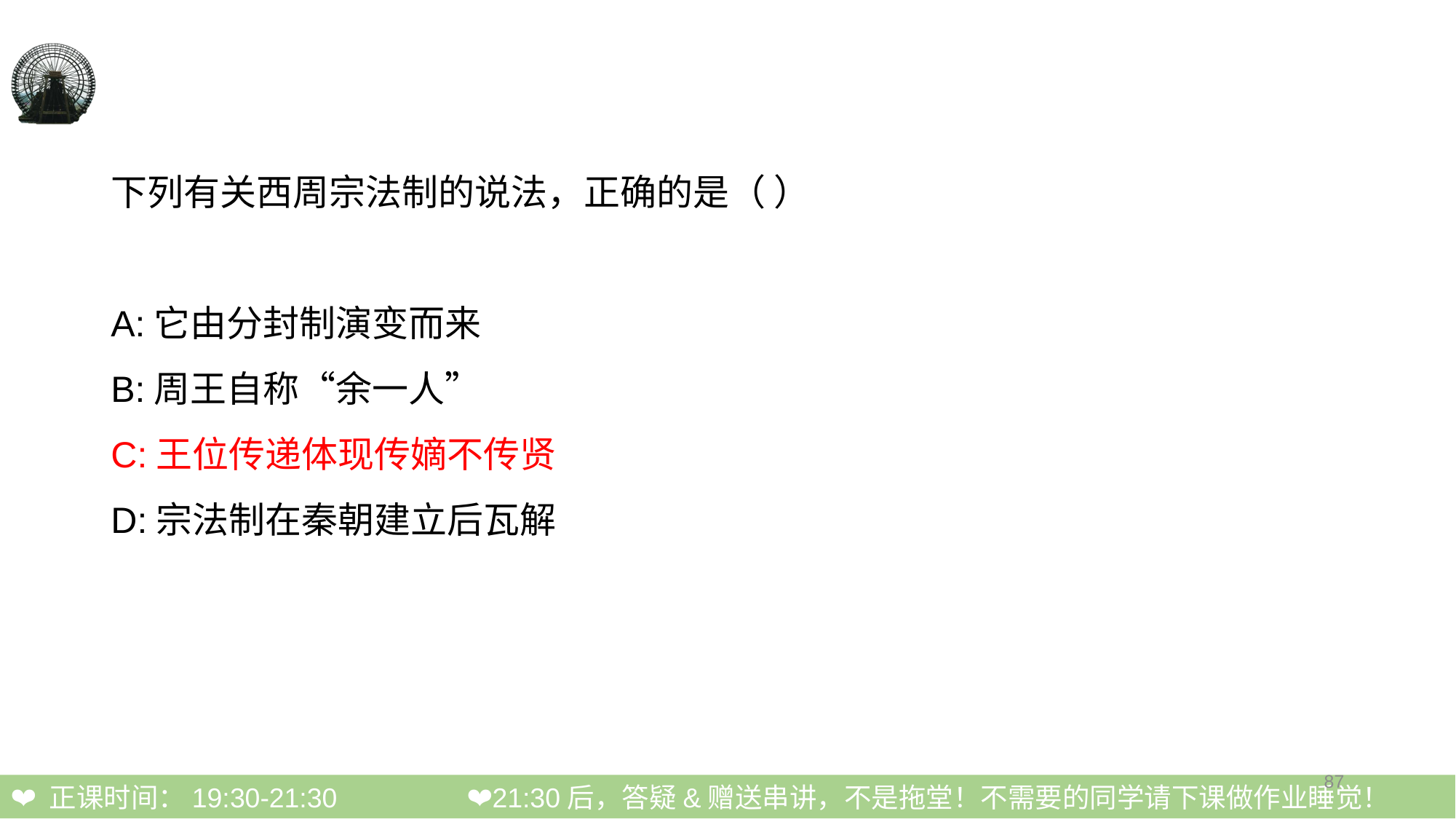

#
下列有关西周宗法制的说法，正确的是（ ）

A:它由分封制演变而来
B:周王自称“余一人”
C:王位传递体现传嫡不传贤
D:宗法制在秦朝建立后瓦解

87